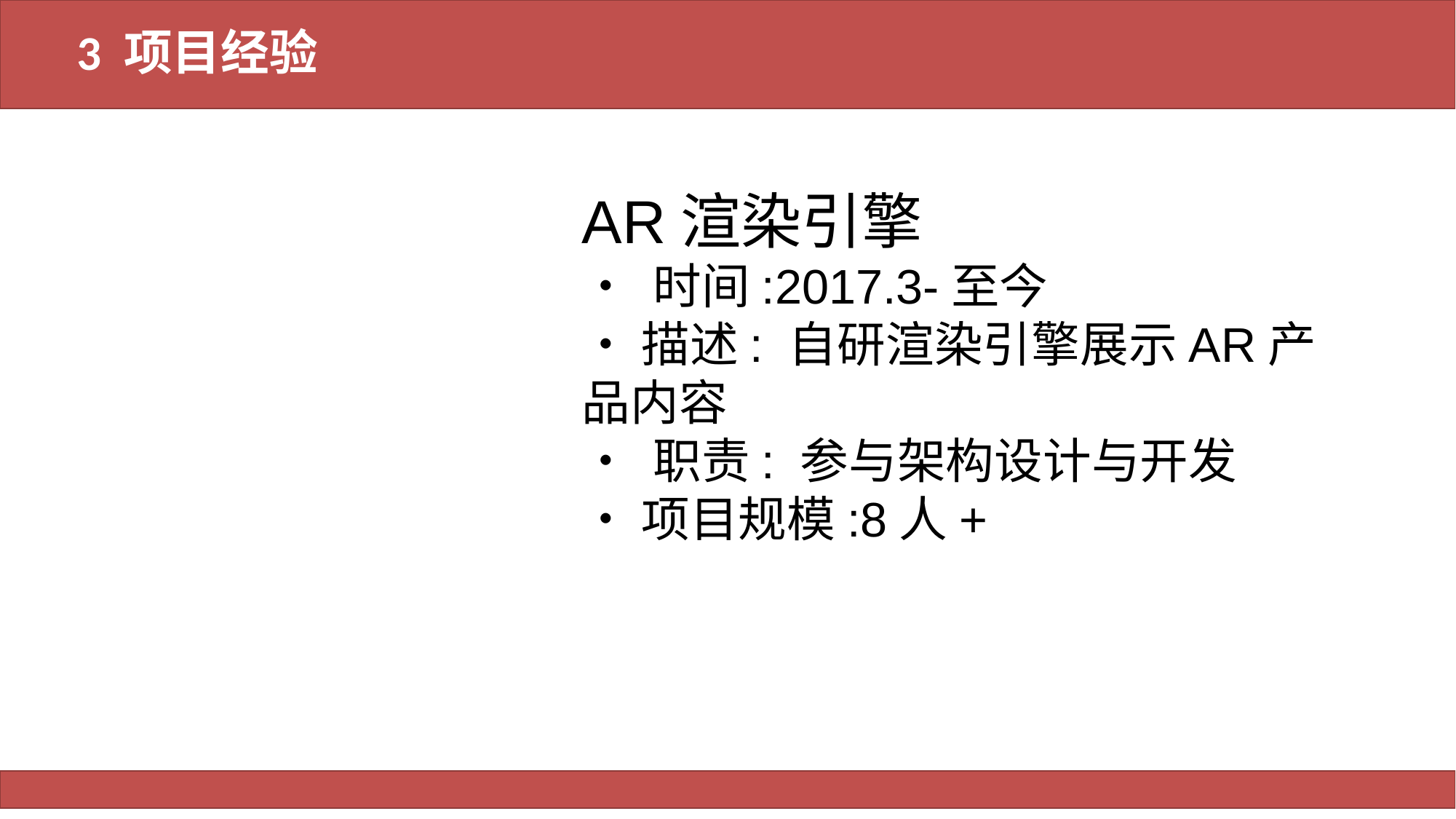

# 3 项目经验
AR渲染引擎
• 时间:2017.3-至今
• 描述: 自研渲染引擎展示AR产品内容
• 职责: 参与架构设计与开发
• 项目规模:8人+